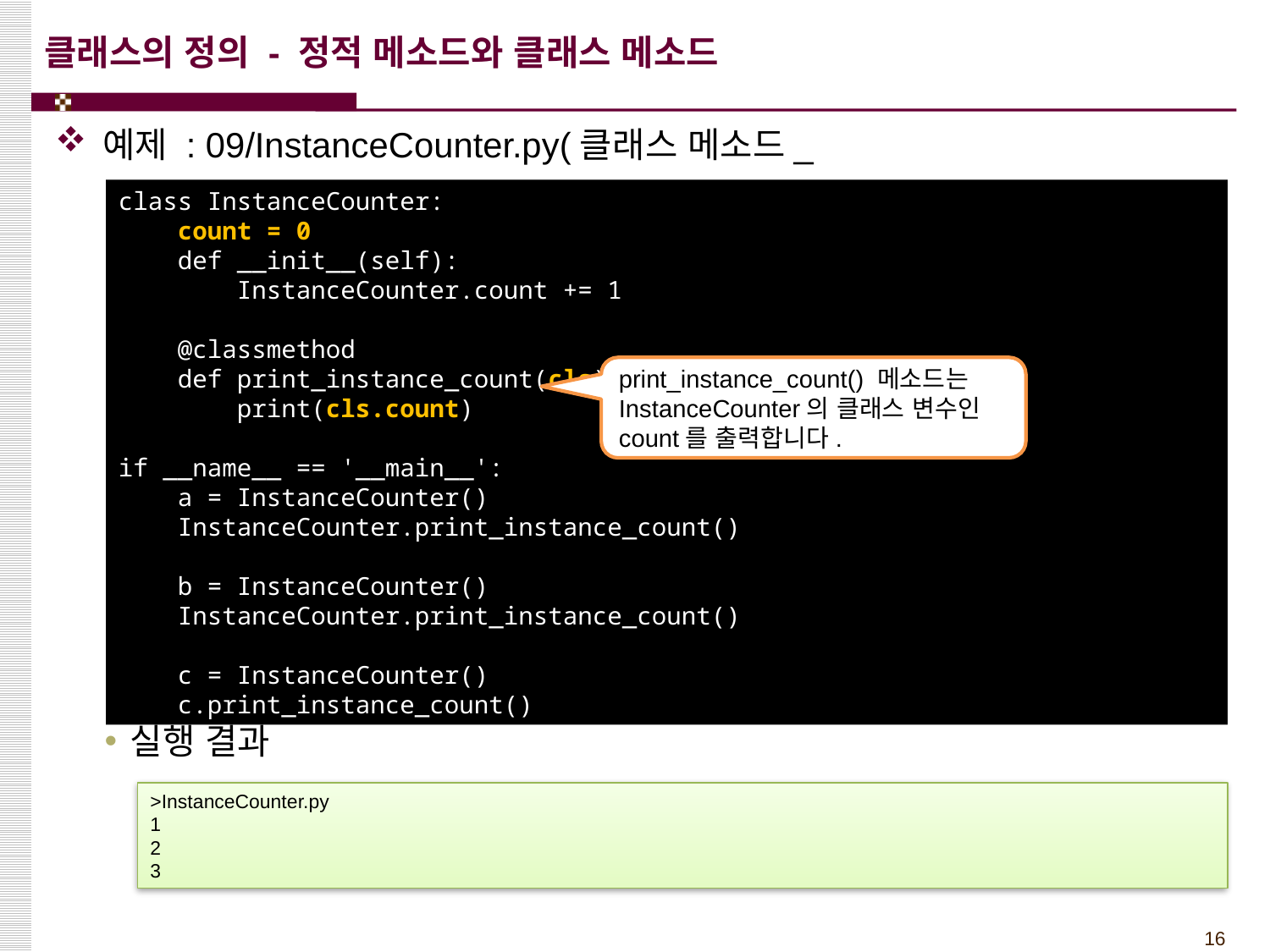

# 클래스의 정의 - 정적 메소드와 클래스 메소드
예제 : 09/InstanceCounter.py(클래스 메소드_

실행 결과

class InstanceCounter:
    count = 0
    def __init__(self):
        InstanceCounter.count += 1

    @classmethod
    def print_instance_count(cls):
        print(cls.count)

if __name__ == '__main__':
    a = InstanceCounter()
    InstanceCounter.print_instance_count()

    b = InstanceCounter()
    InstanceCounter.print_instance_count()

    c = InstanceCounter()
    c.print_instance_count()
print_instance_count() 메소드는 InstanceCounter의 클래스 변수인 count를 출력합니다.
>InstanceCounter.py
1
2
3